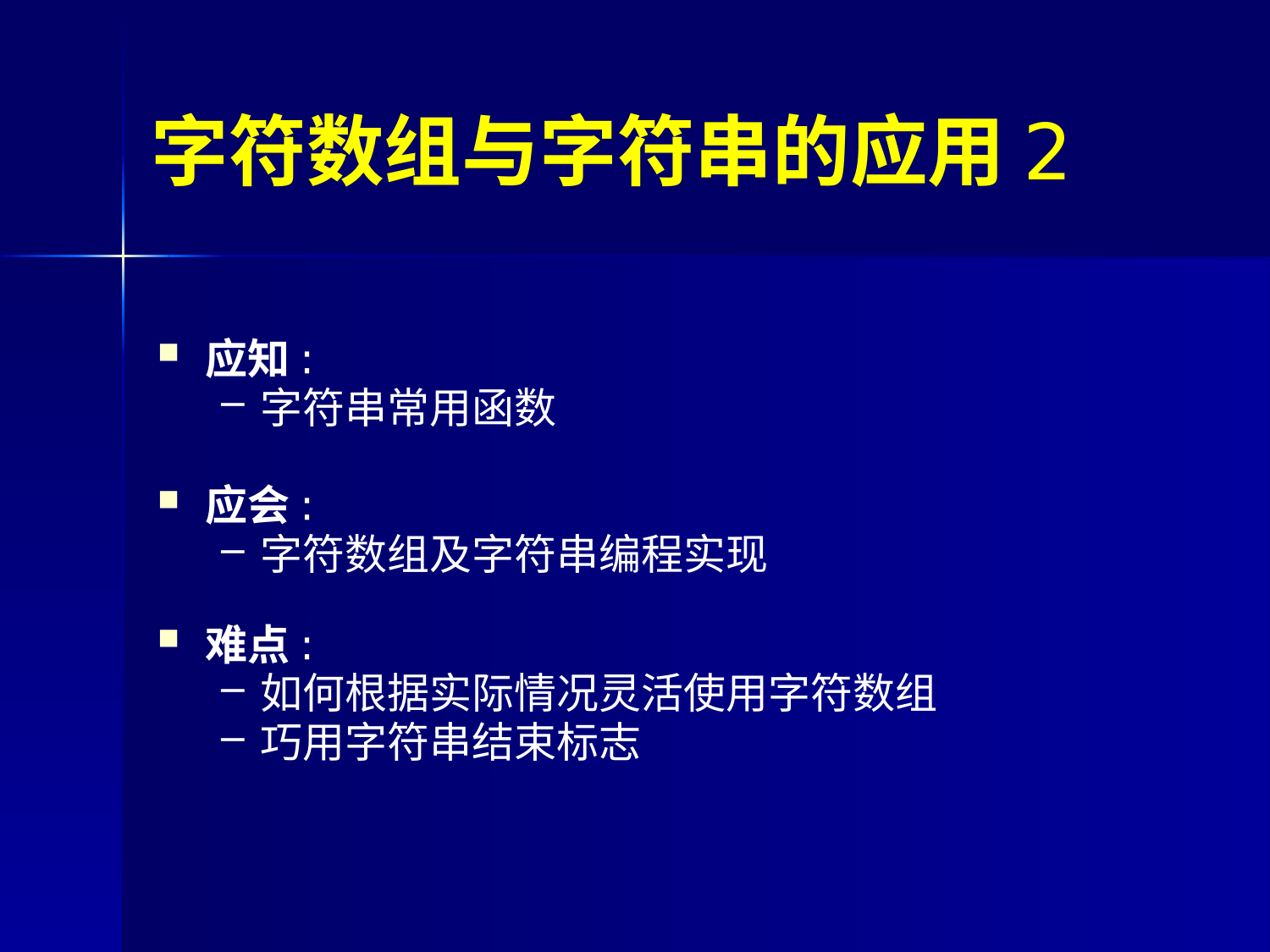

# 字符数组与字符串的应用2

应知:
字符串常用函数

应会:
字符数组及字符串编程实现

难点:
如何根据实际情况灵活使用字符数组
巧用字符串结束标志